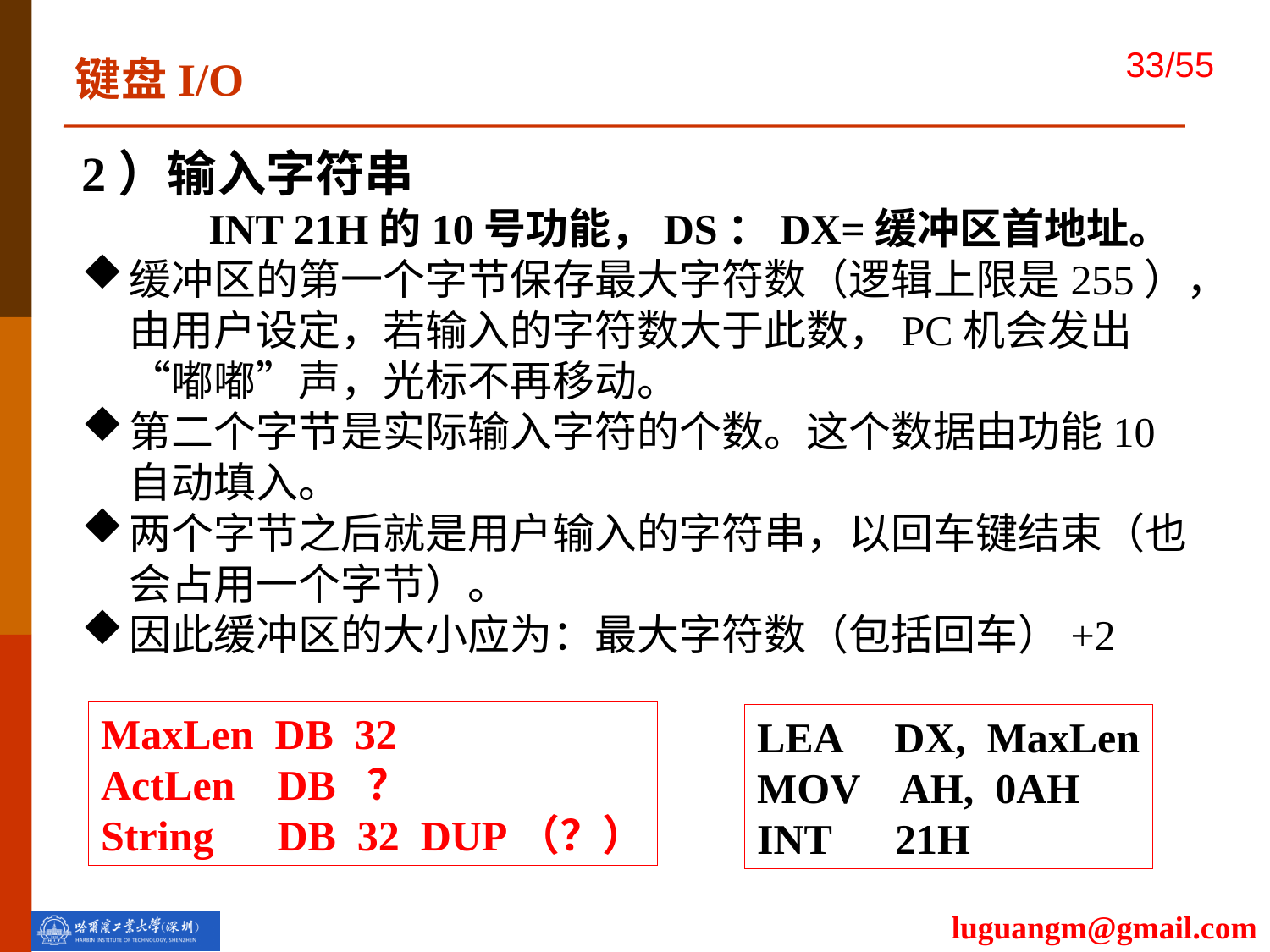

键盘I/O
2）输入字符串
	INT 21H的10号功能，DS：DX=缓冲区首地址。
缓冲区的第一个字节保存最大字符数（逻辑上限是255），由用户设定，若输入的字符数大于此数，PC机会发出“嘟嘟”声，光标不再移动。
第二个字节是实际输入字符的个数。这个数据由功能10自动填入。
两个字节之后就是用户输入的字符串，以回车键结束（也会占用一个字节）。
因此缓冲区的大小应为：最大字符数（包括回车）+2
MaxLen  DB  32
ActLen    DB  ？
String      DB  32  DUP（？）
LEA     DX,  MaxLen
MOV    AH,  0AH
INT      21H